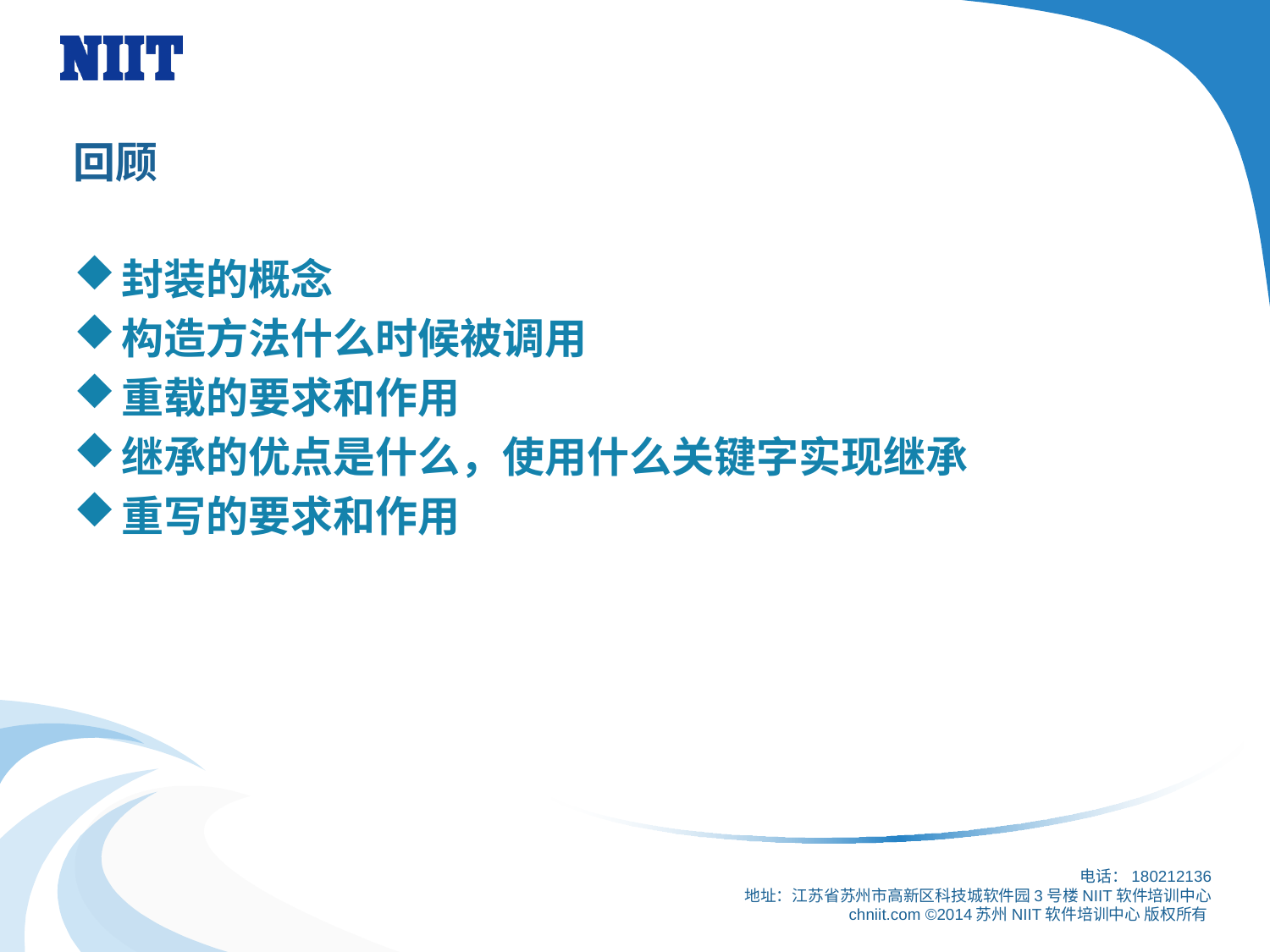

# 回顾
封装的概念
构造方法什么时候被调用
重载的要求和作用
继承的优点是什么，使用什么关键字实现继承
重写的要求和作用